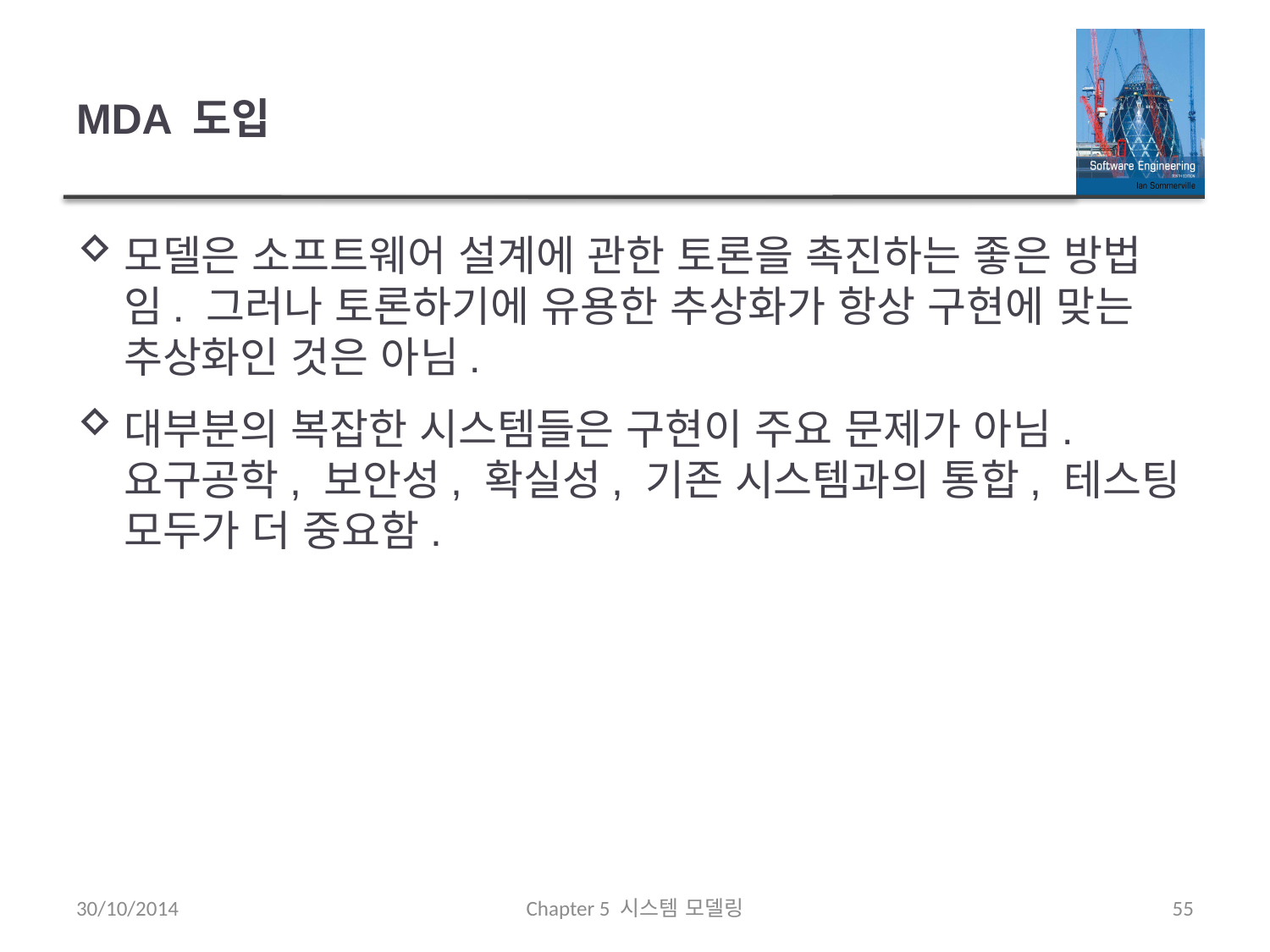

# MDA 도입
모델은 소프트웨어 설계에 관한 토론을 촉진하는 좋은 방법임. 그러나 토론하기에 유용한 추상화가 항상 구현에 맞는 추상화인 것은 아님.
대부분의 복잡한 시스템들은 구현이 주요 문제가 아님. 요구공학, 보안성, 확실성, 기존 시스템과의 통합, 테스팅 모두가 더 중요함.

30/10/2014
Chapter 5 시스템 모델링
55